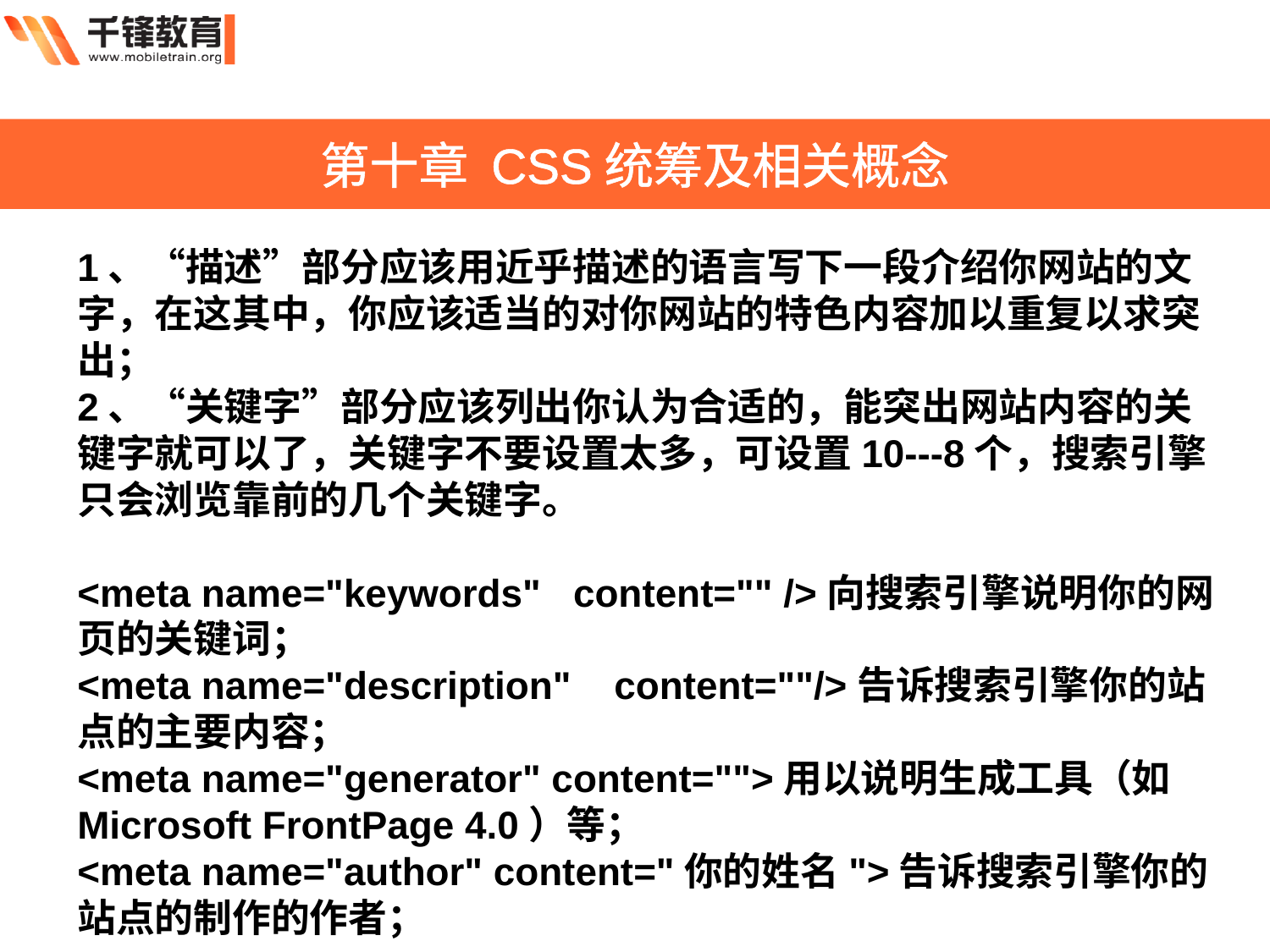

第十章 CSS统筹及相关概念
1、“描述”部分应该用近乎描述的语言写下一段介绍你网站的文字，在这其中，你应该适当的对你网站的特色内容加以重复以求突出；
2、“关键字”部分应该列出你认为合适的，能突出网站内容的关键字就可以了，关键字不要设置太多，可设置10---8个，搜索引擎只会浏览靠前的几个关键字。

<meta name="keywords"   content="" />向搜索引擎说明你的网页的关键词；
<meta name="description"    content=""/>告诉搜索引擎你的站点的主要内容；
<meta name="generator" content="">用以说明生成工具（如Microsoft FrontPage 4.0）等；
<meta name="author" content="你的姓名">告诉搜索引擎你的站点的制作的作者；